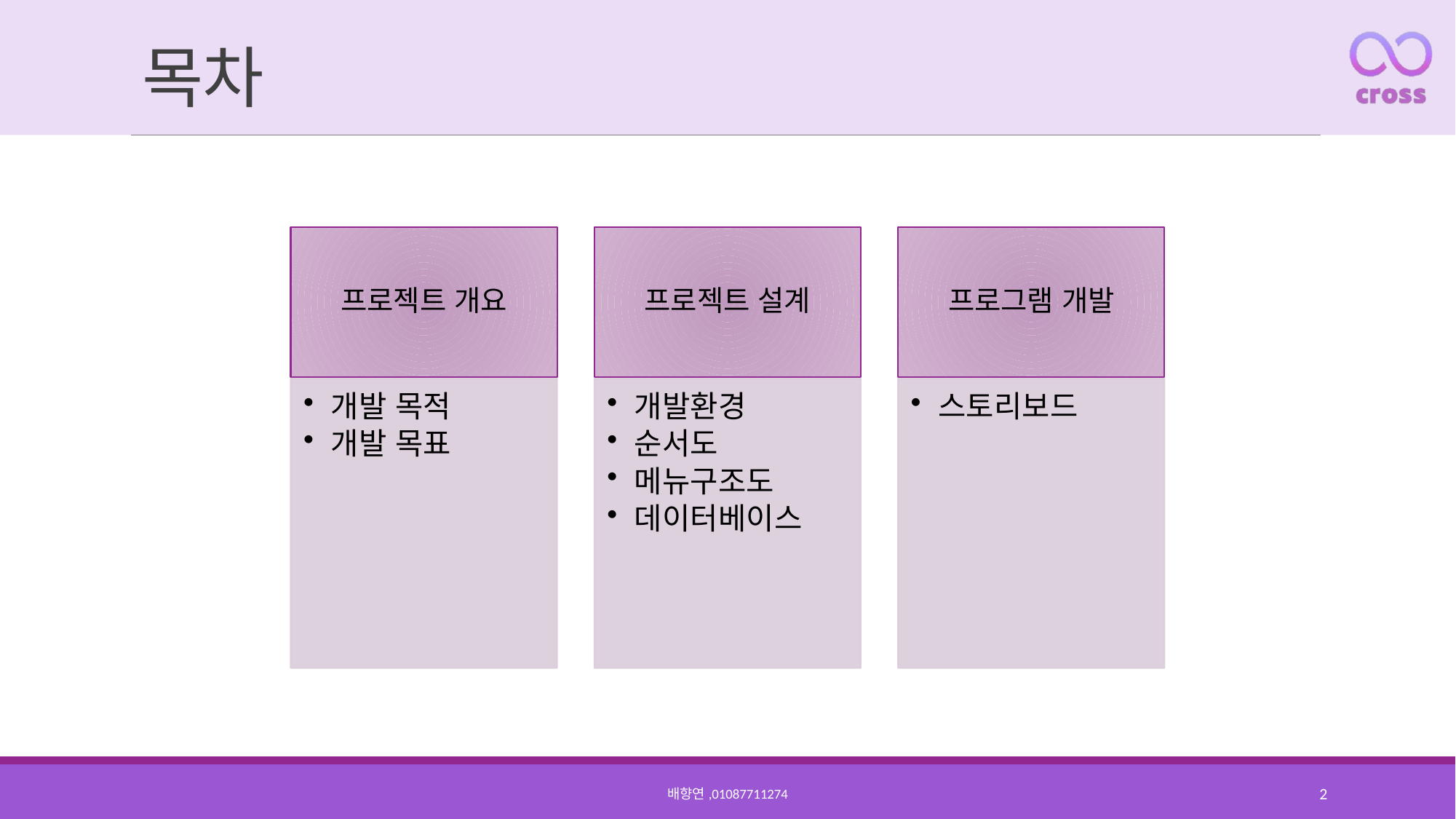

# 목차
프로젝트 개요
개발 목적
개발 목표
프로젝트 설계
개발환경
순서도
메뉴구조도
데이터베이스
프로그램 개발
스토리보드
배향연,01087711274
2